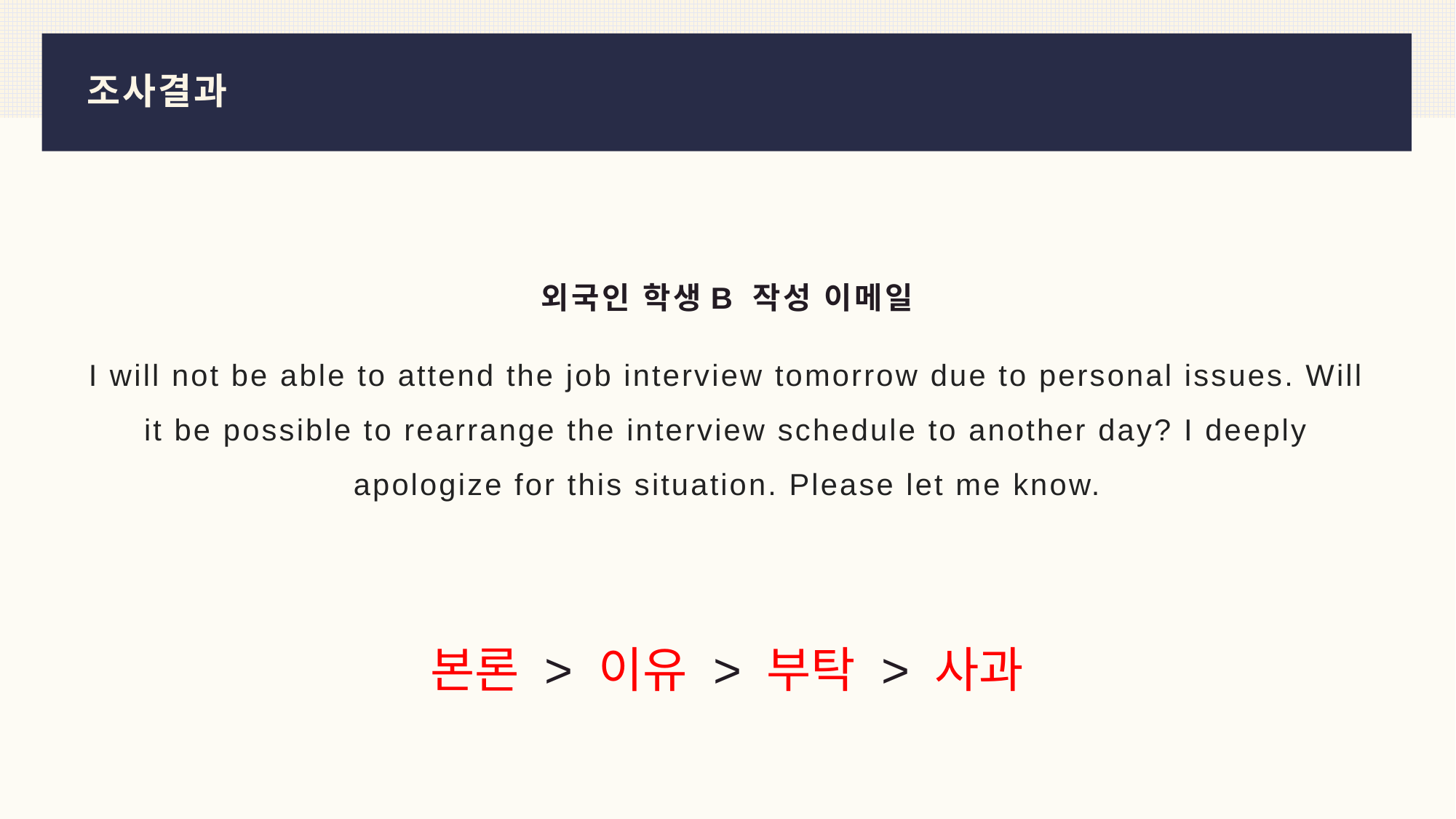

# 조사결과
외국인 학생B 작성 이메일
I will not be able to attend the job interview tomorrow due to personal issues. Will it be possible to rearrange the interview schedule to another day? I deeply apologize for this situation. Please let me know.

본론 > 이유 > 부탁 > 사과